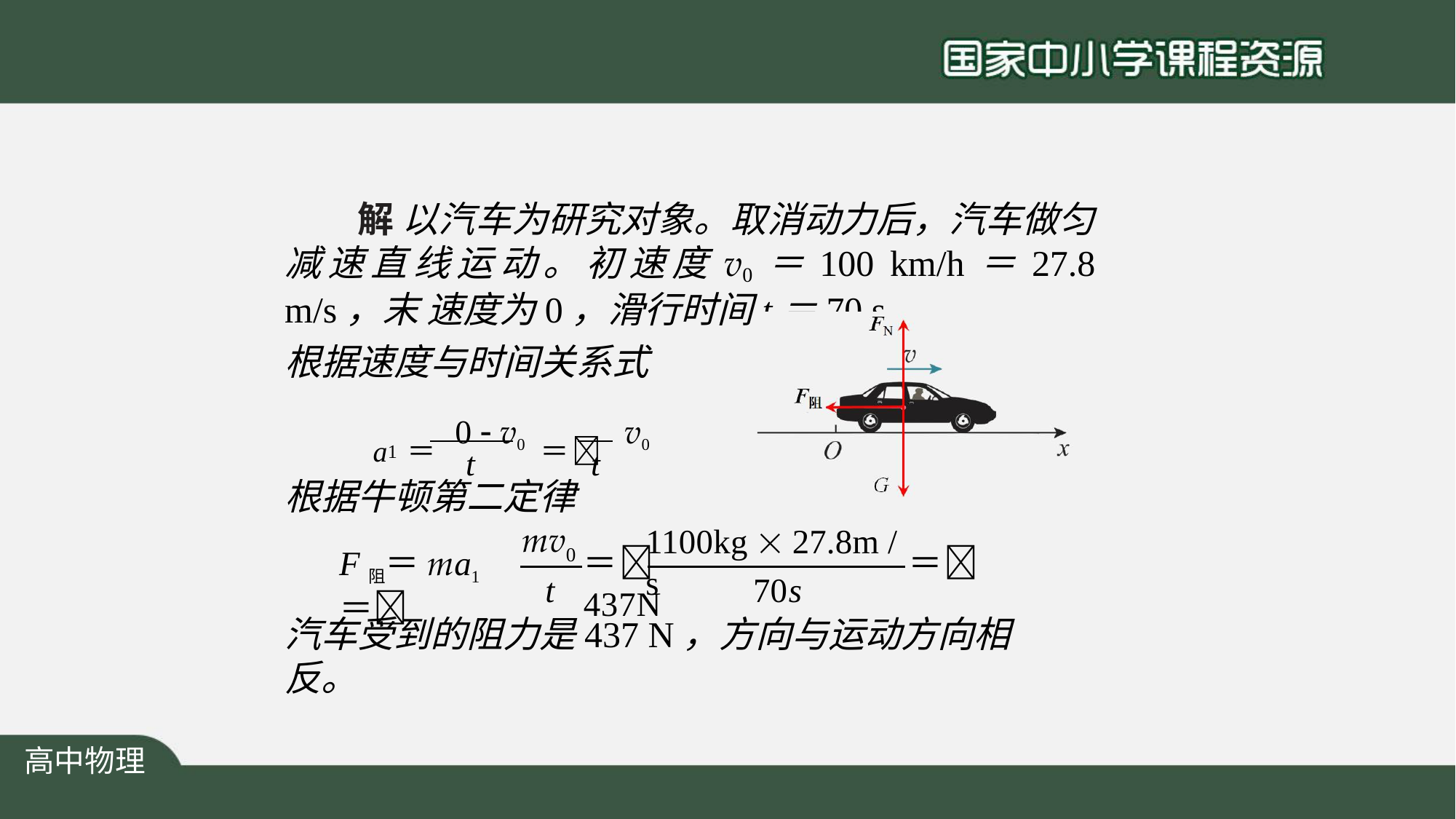

# 解 以汽车为研究对象。取消动力后，汽车做匀 减速直线运动。初速度v0＝100 km/h＝27.8 m/s，末 速度为0，滑行时间t＝70 s。

根据速度与时间关系式
a ＝ 0 − v0 ＝− v0
1
t	t

根据牛顿第二定律
mv
1100kg × 27.8m / s
F阻＝ma1＝−
＝−	＝− 437N
0
t	70s

汽车受到的阻力是437 N，方向与运动方向相反。
高中物理